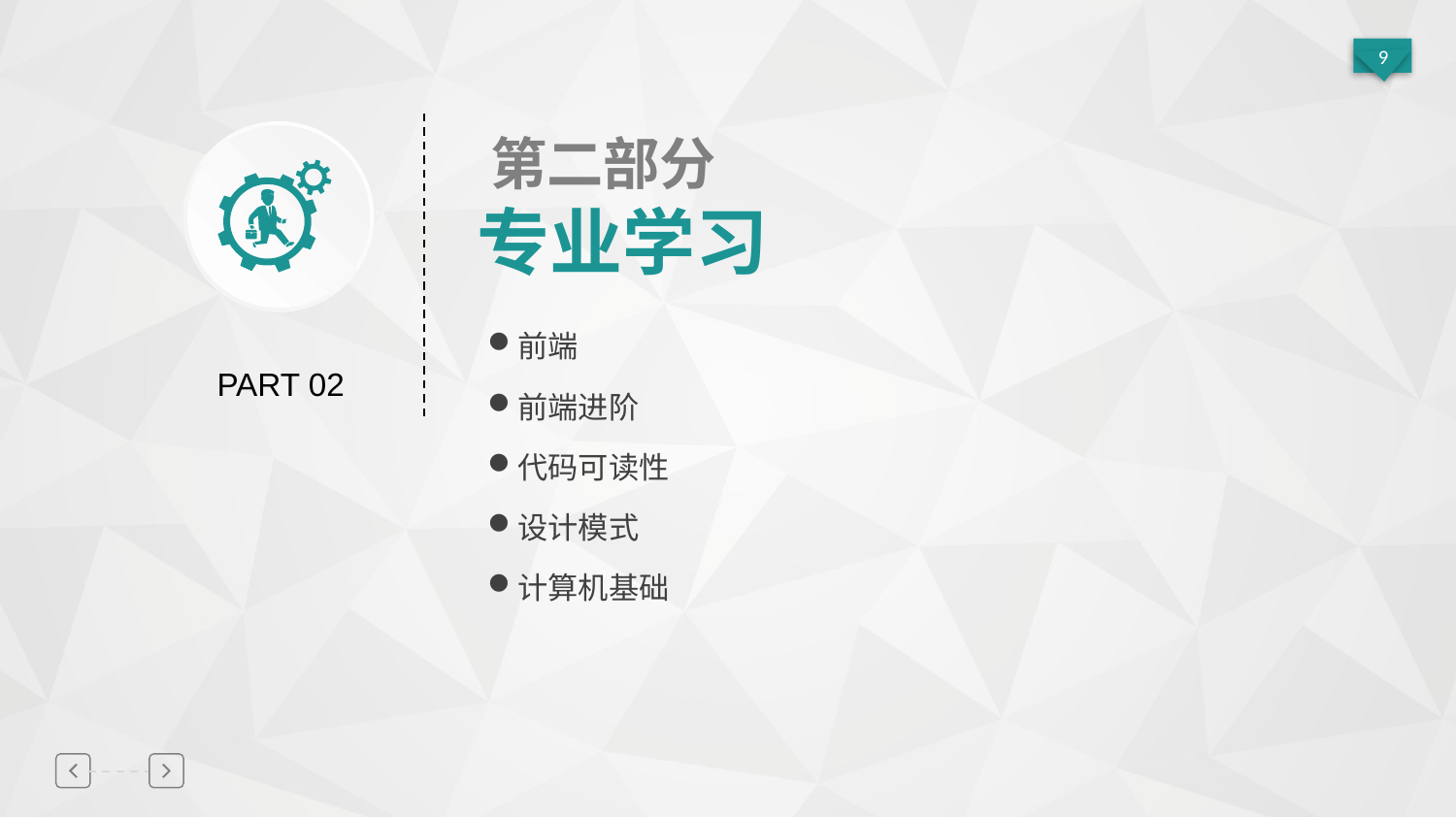

第二部分
专业学习

前端
PART 02
前端进阶
代码可读性
设计模式
计算机基础